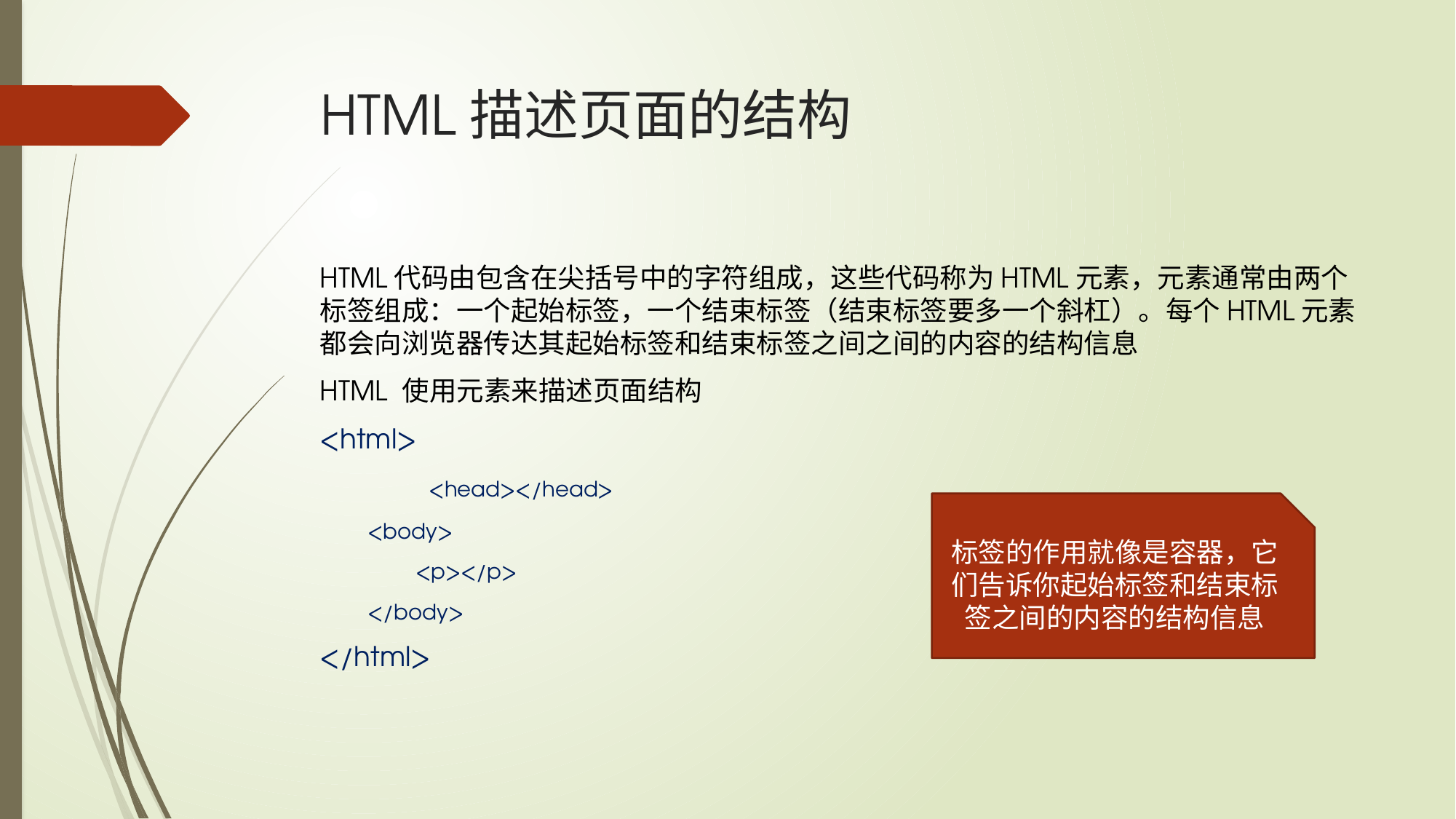

# HTML描述页面的结构
HTML代码由包含在尖括号中的字符组成，这些代码称为HTML元素，元素通常由两个标签组成：一个起始标签，一个结束标签（结束标签要多一个斜杠）。每个HTML元素都会向浏览器传达其起始标签和结束标签之间之间的内容的结构信息
HTML 使用元素来描述页面结构
<html>
	<head></head>
<body>
<p></p>
</body>
</html>

标签的作用就像是容器，它们告诉你起始标签和结束标签之间的内容的结构信息